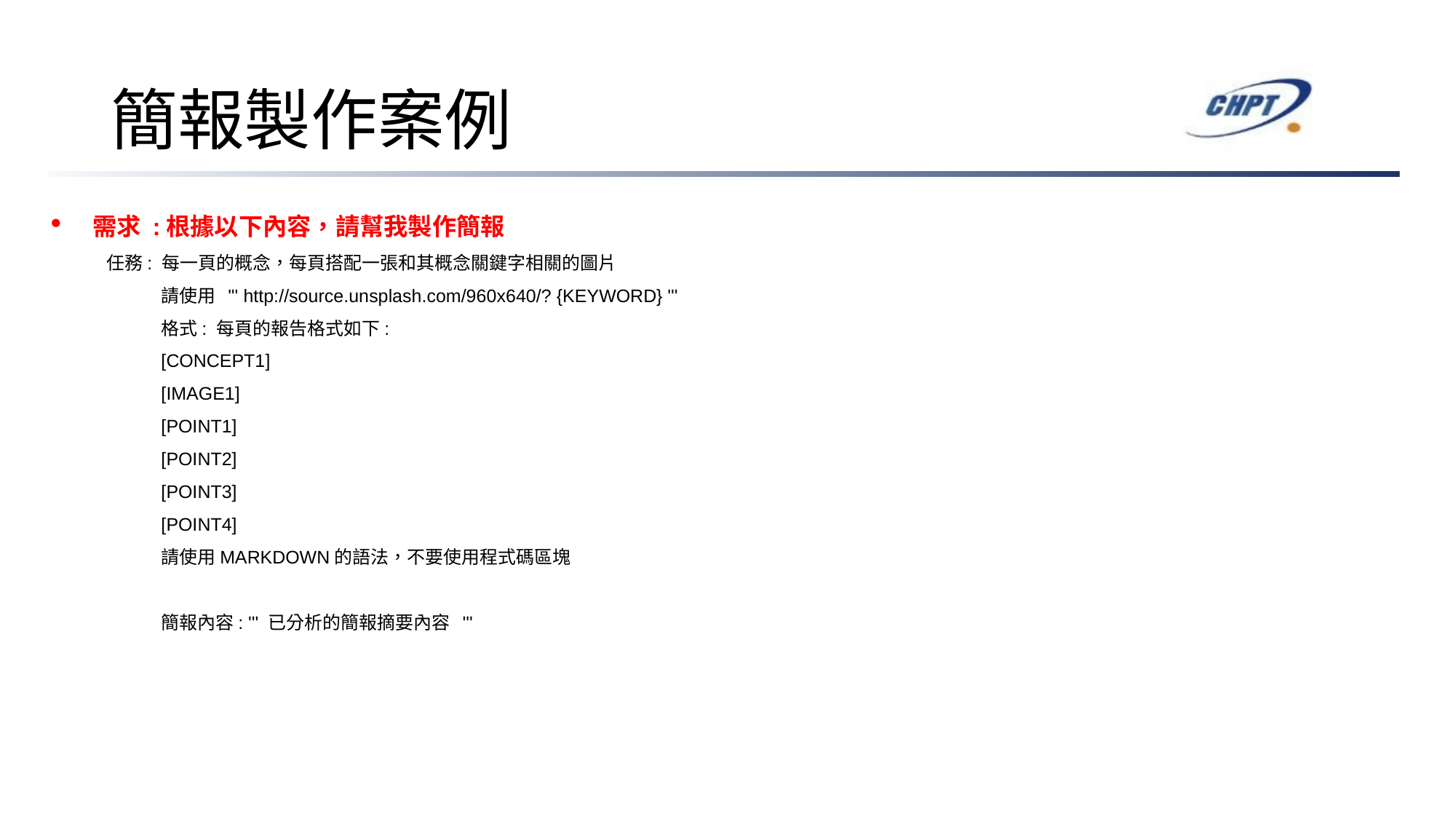

# 簡報製作案例

需求 :根據以下內容，請幫我製作簡報
任務: 每一頁的概念，每頁搭配一張和其概念關鍵字相關的圖片
請使用  ''' http://source.unsplash.com/960x640/? {KEYWORD} '''
格式: 每頁的報告格式如下:
[CONCEPT1]
[IMAGE1]
[POINT1]
[POINT2]
[POINT3]
[POINT4]
請使用MARKDOWN的語法，不要使用程式碼區塊

簡報內容: ''' 已分析的簡報摘要內容  '''